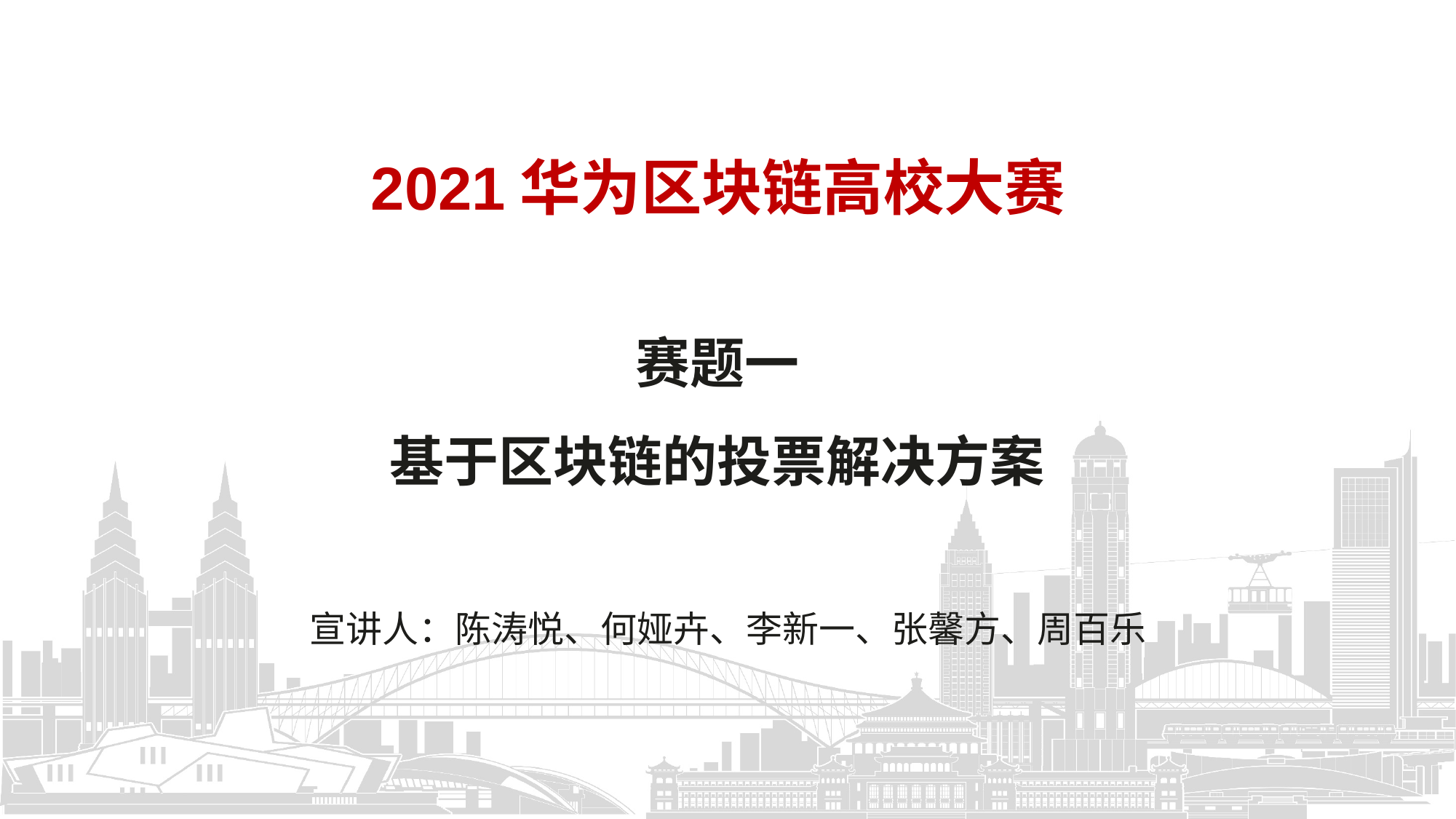

# 2021华为区块链高校大赛
赛题一
基于区块链的投票解决方案
宣讲人：陈涛悦、何娅卉、李新一、张馨方、周百乐